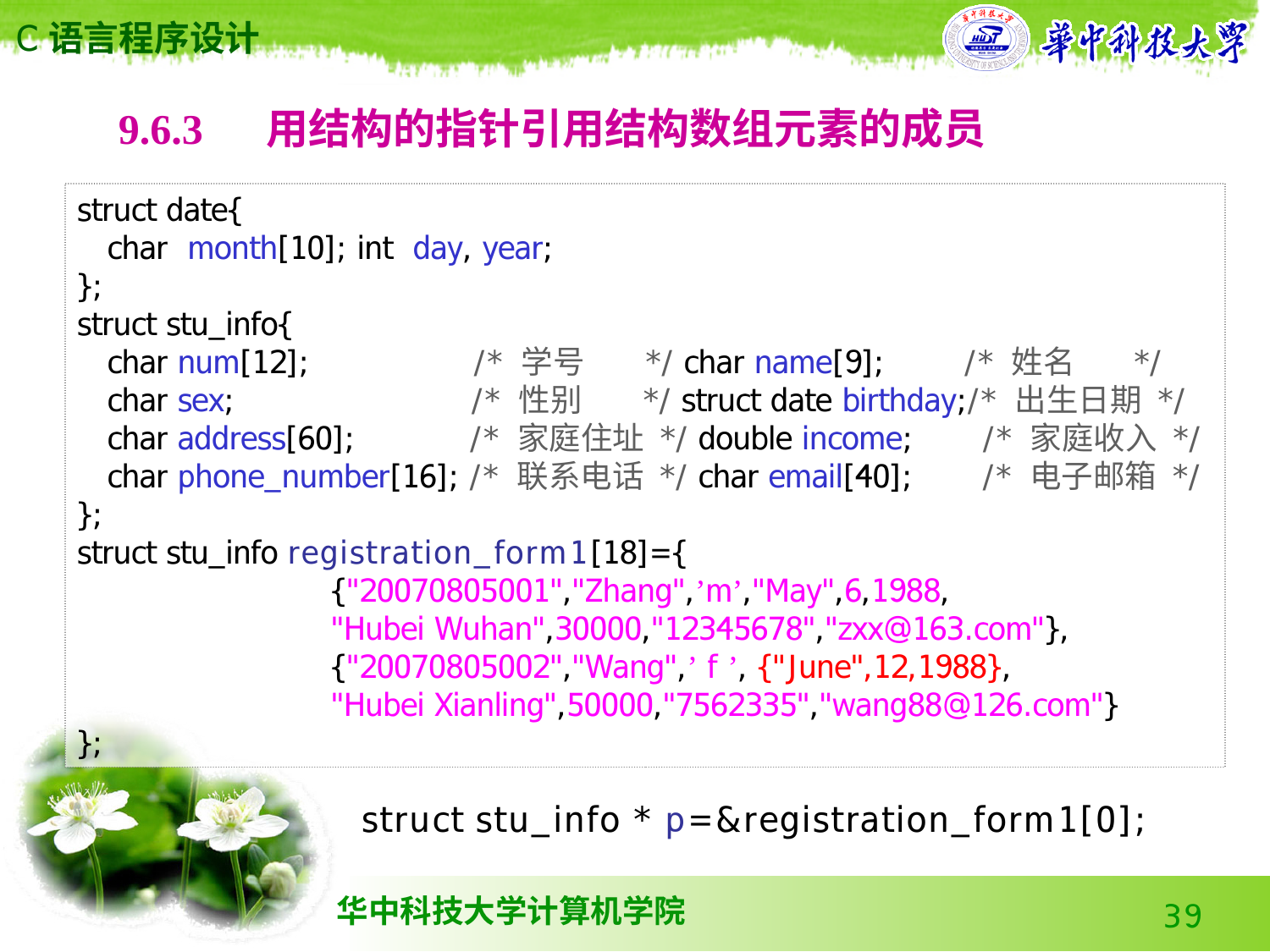

9.6.3 　用结构的指针引用结构数组元素的成员
struct date{
   char  month[10]; int  day, year;
};
struct stu_info{
   char num[12];                 /* 学号        */ char name[9];        /* 姓名        */
   char sex;                        /* 性别        */ struct date birthday;/* 出生日期 */
   char address[60];            /* 家庭住址 */ double income;       /* 家庭收入 */
   char phone_number[16]; /* 联系电话 */ char email[40];       /* 电子邮箱 */
};
struct stu_info registration_form1[18]={
		{"20070805001","Zhang",’m’,"May",6,1988,
		"Hubei Wuhan",30000,"12345678","zxx@163.com"},
		{"20070805002","Wang",’ f ’, {"June",12,1988},
		"Hubei Xianling",50000,"7562335","wang88@126.com"}
};
struct stu_info * p=&registration_form1[0];
39